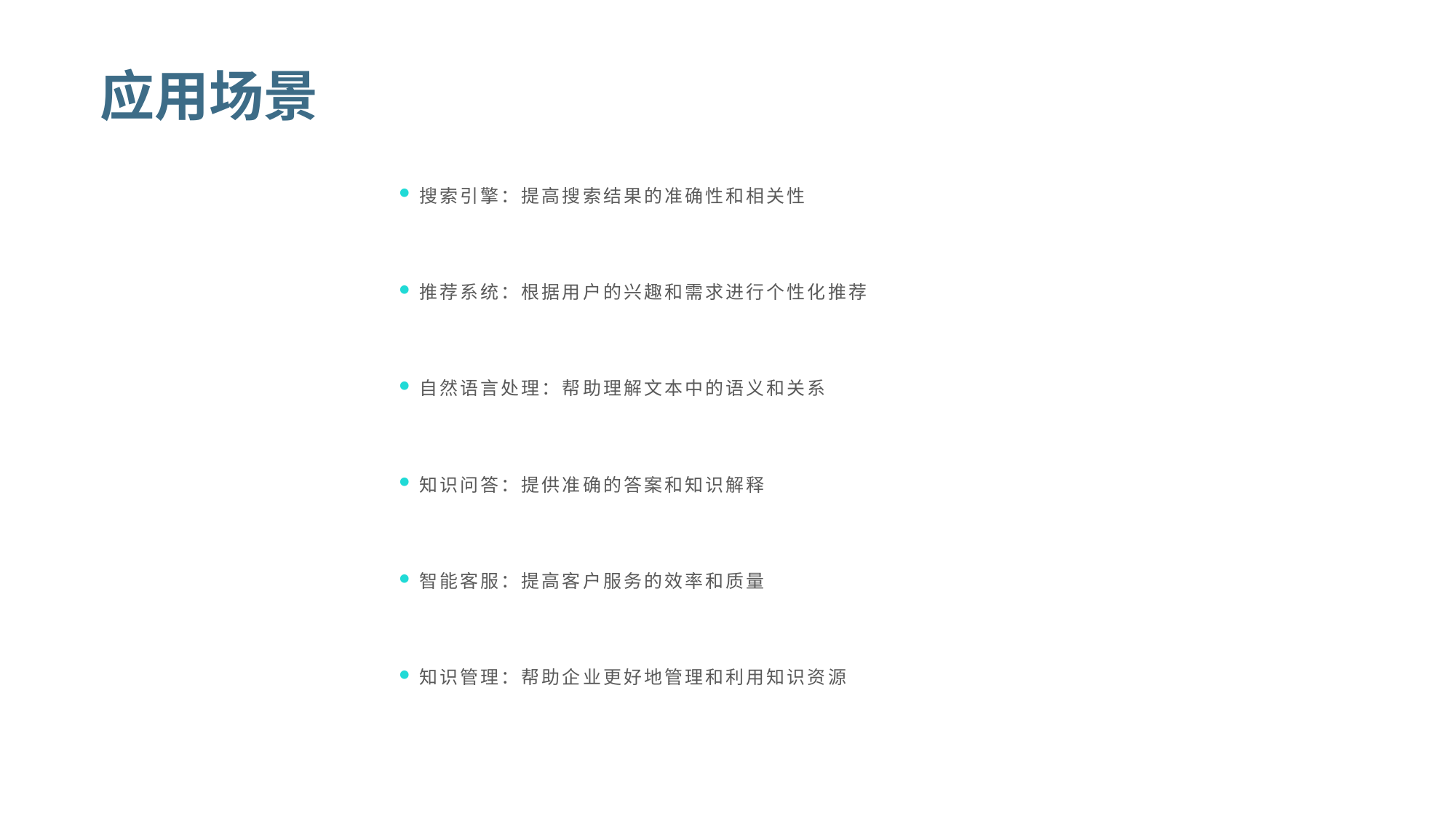

# 应用场景
搜索引擎：提高搜索结果的准确性和相关性
推荐系统：根据用户的兴趣和需求进行个性化推荐
自然语言处理：帮助理解文本中的语义和关系
知识问答：提供准确的答案和知识解释
智能客服：提高客户服务的效率和质量
知识管理：帮助企业更好地管理和利用知识资源